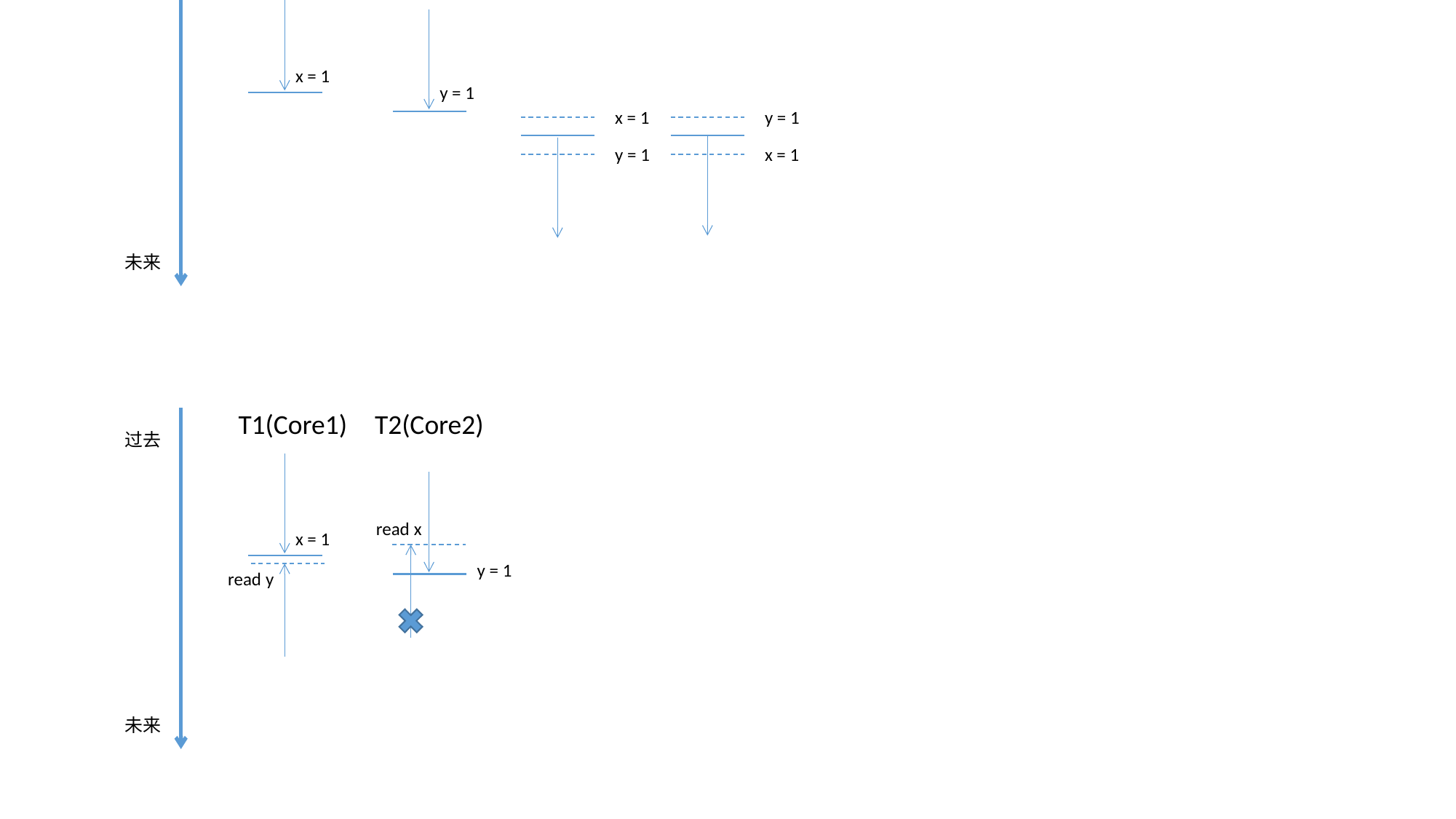

T1(Core1)
T2(Core2)
T3(Core3)
T4(Core4)
过去
x = 1
y = 1
x = 1
y = 1
y = 1
x = 1
未来
T1(Core1)
T2(Core2)
过去
read x
x = 1
y = 1
read y

未来